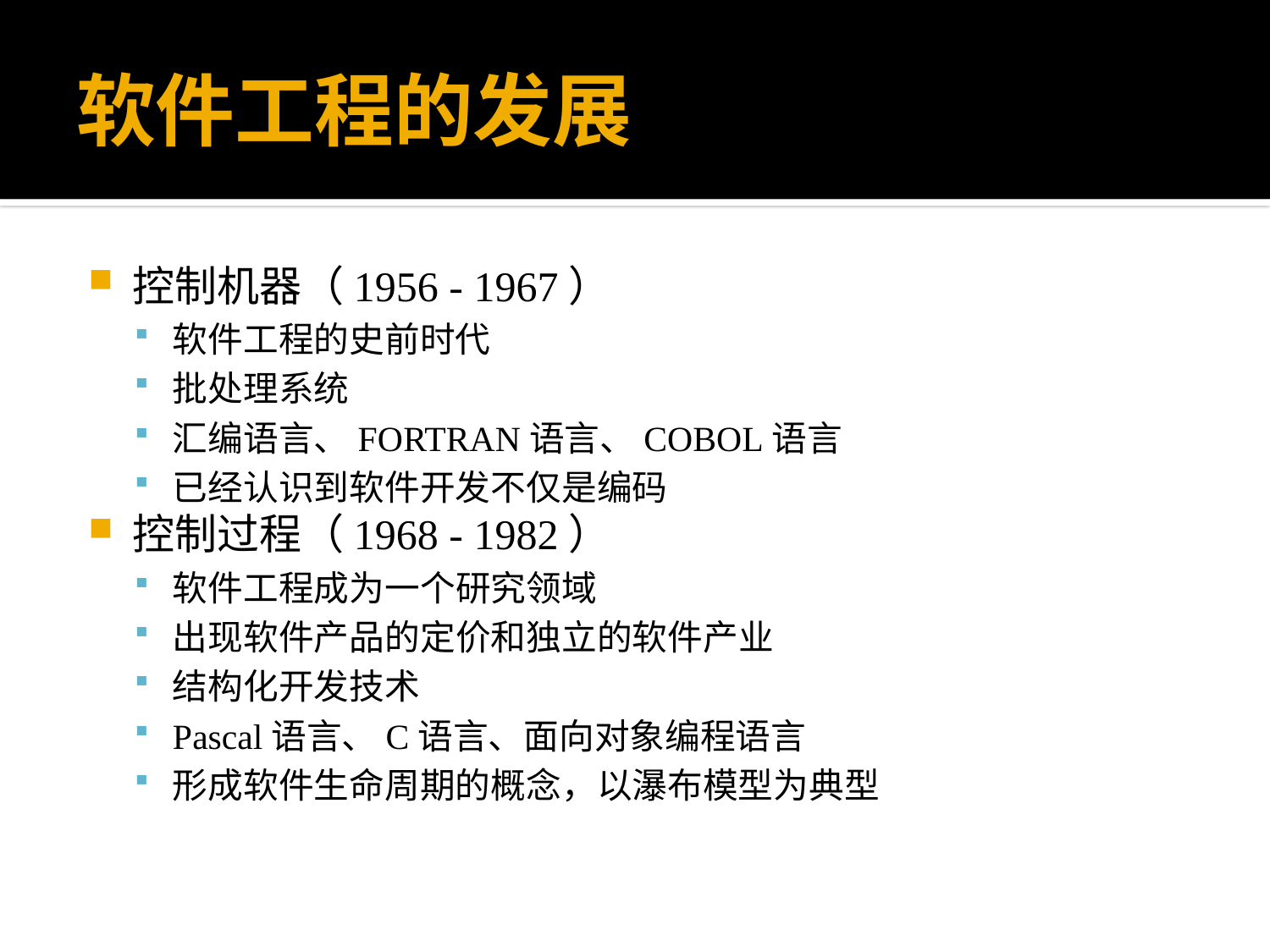

# 软件工程的发展
控制机器（1956 - 1967）
软件工程的史前时代
批处理系统
汇编语言、FORTRAN语言、COBOL语言
已经认识到软件开发不仅是编码
控制过程（1968 - 1982）
软件工程成为一个研究领域
出现软件产品的定价和独立的软件产业
结构化开发技术
Pascal语言、C语言、面向对象编程语言
形成软件生命周期的概念，以瀑布模型为典型